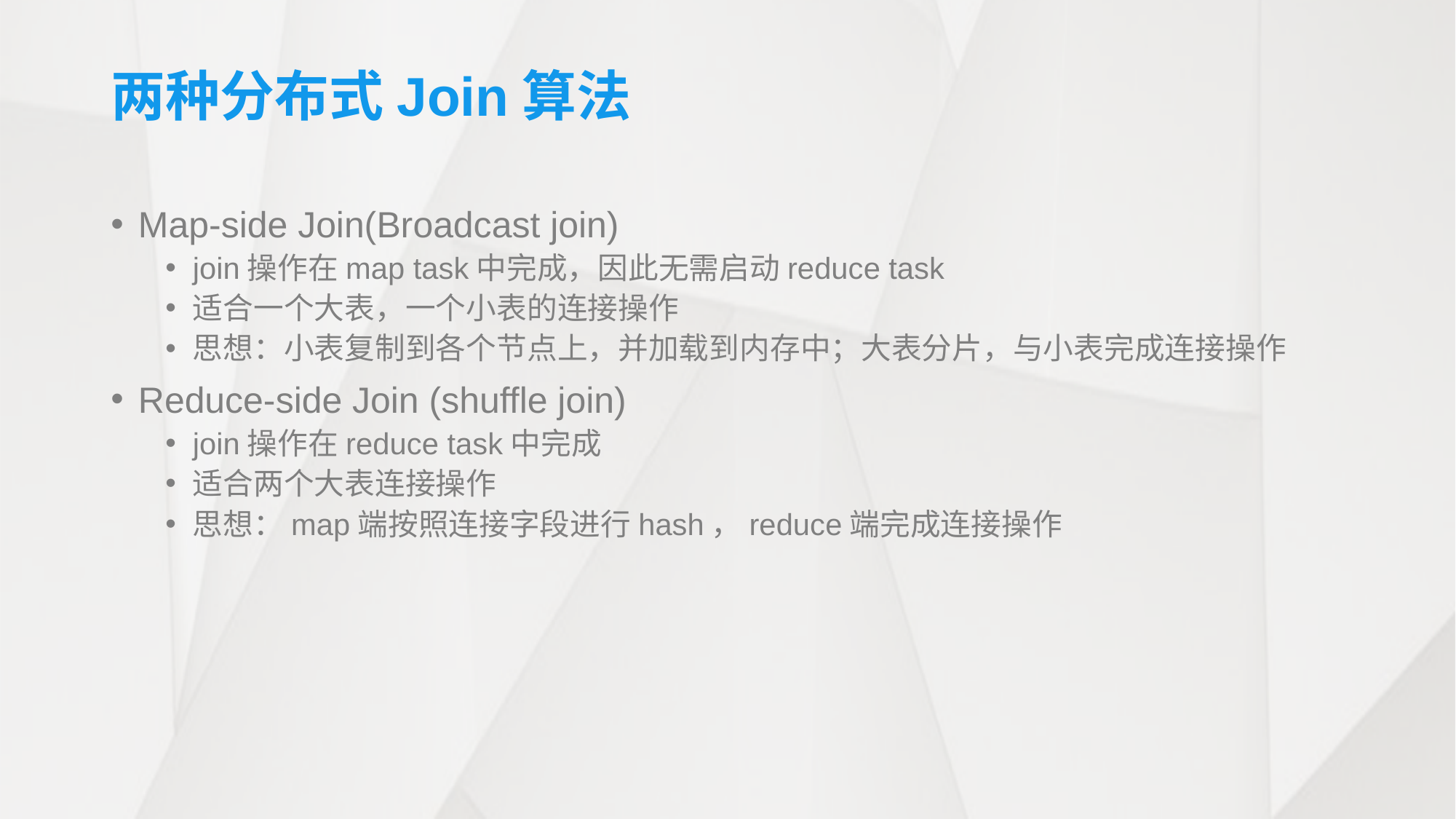

# 两种分布式Join算法
Map-side Join(Broadcast join)
join操作在map task中完成，因此无需启动reduce task
适合一个大表，一个小表的连接操作
思想：小表复制到各个节点上，并加载到内存中；大表分片，与小表完成连接操作
Reduce-side Join (shuffle join)
join操作在reduce task中完成
适合两个大表连接操作
思想：map端按照连接字段进行hash，reduce端完成连接操作